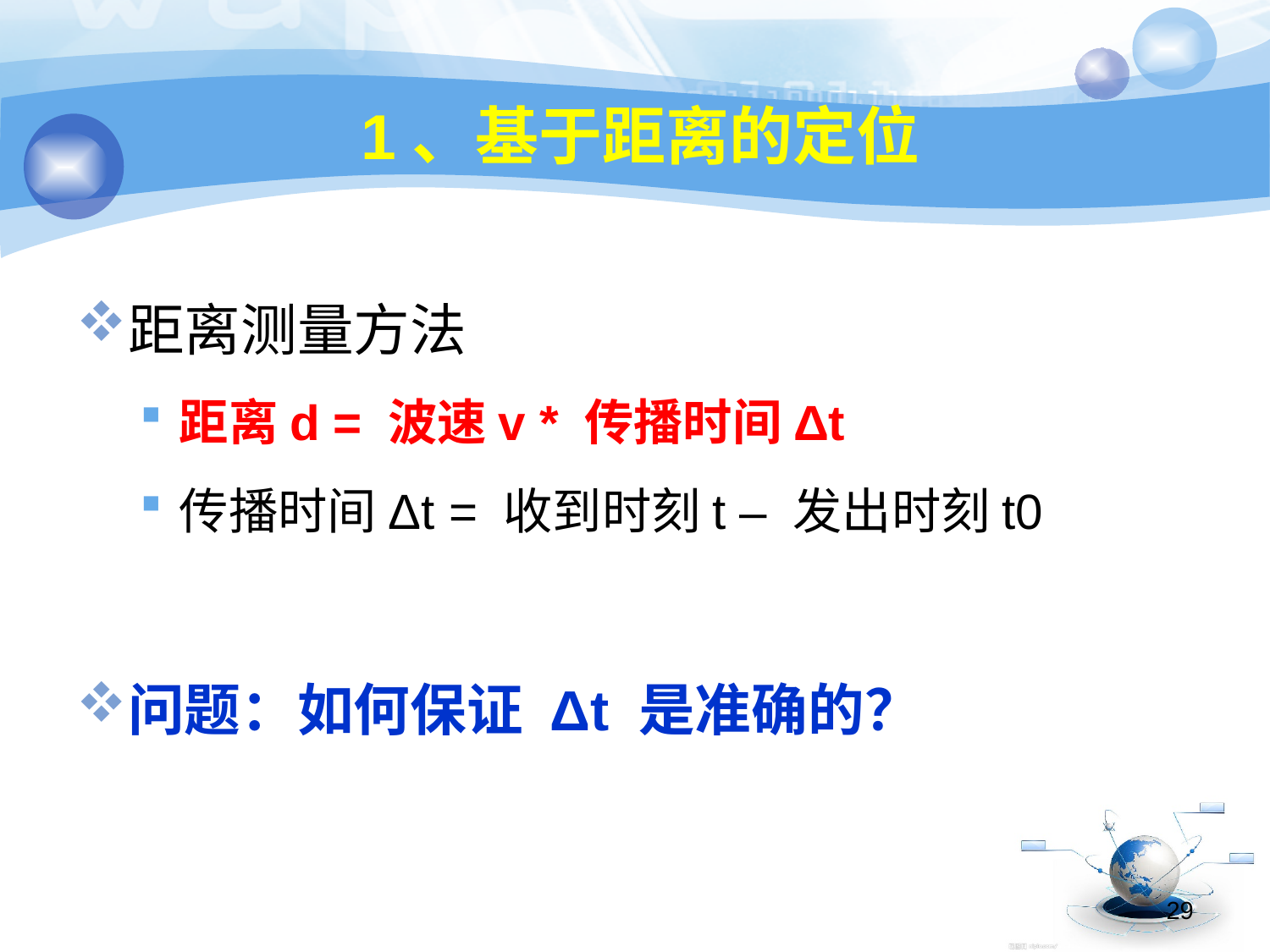

# 1、基于距离的定位
距离测量方法
距离d = 波速v * 传播时间Δt
传播时间Δt = 收到时刻t – 发出时刻t0

问题：如何保证 Δt 是准确的？

29